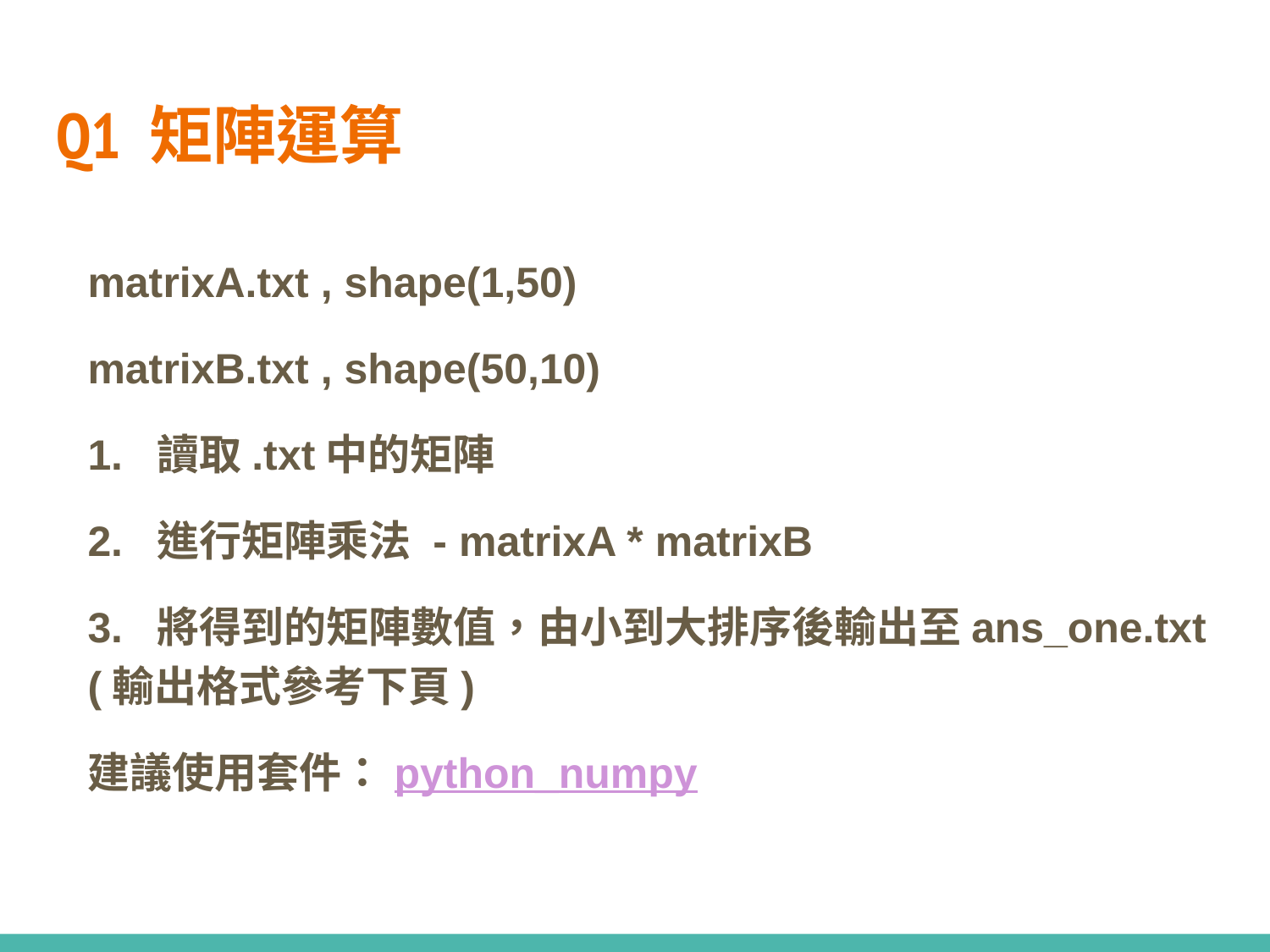

# Q1 矩陣運算
matrixA.txt , shape(1,50)
matrixB.txt , shape(50,10)
1.  讀取.txt中的矩陣
2.  進行矩陣乘法 - matrixA * matrixB
3.  將得到的矩陣數值，由小到大排序後輸出至ans_one.txt
(輸出格式參考下頁)
建議使用套件：python_numpy